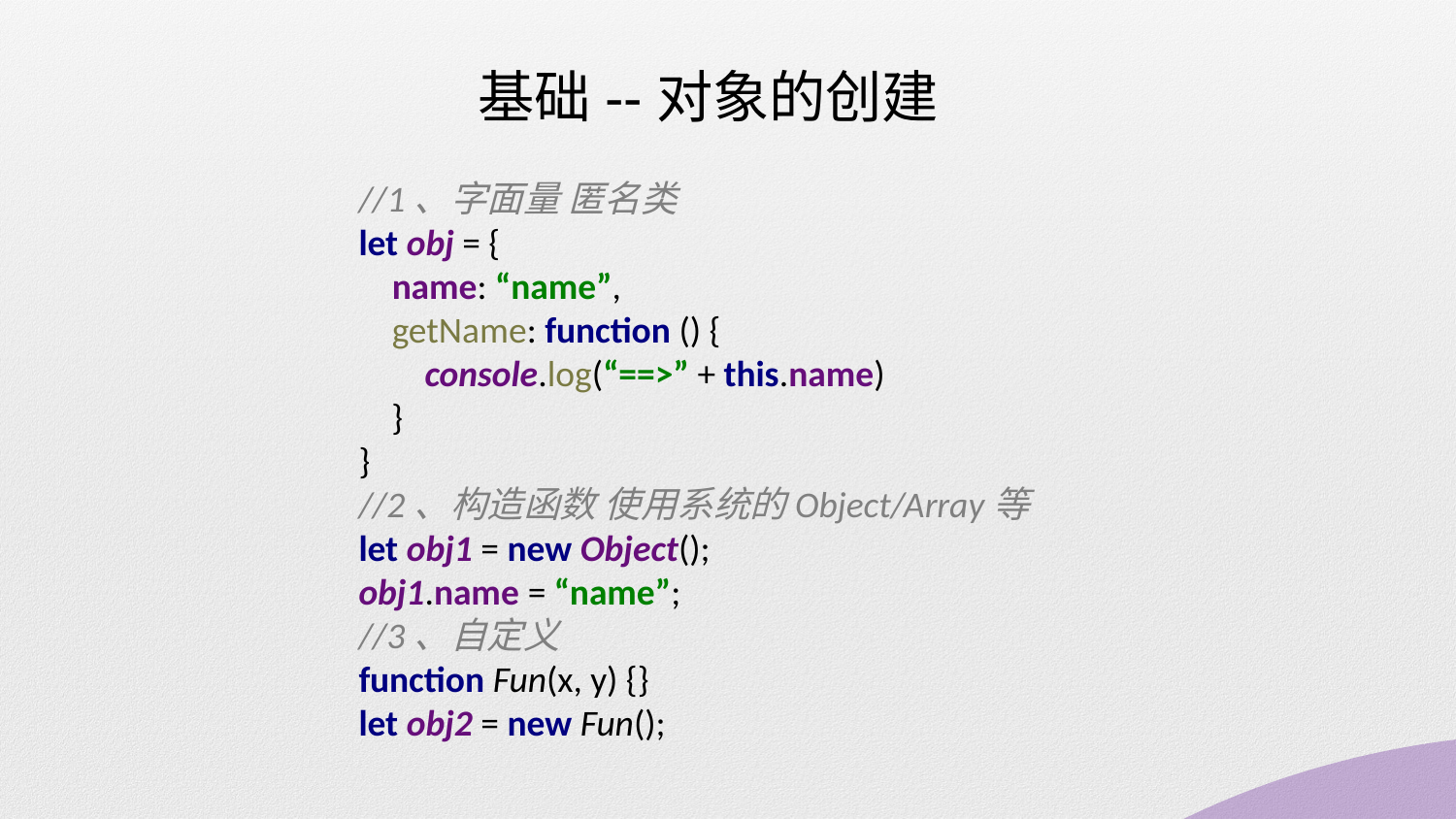

基础--对象的创建
//1、字面量 匿名类
let obj = {
    name: “name”,
    getName: function () {
        console.log(“==>” + this.name)
    }
}
//2、构造函数 使用系统的Object/Array等
let obj1 = new Object();
obj1.name = “name”;
//3、自定义
function Fun(x, y) {}
let obj2 = new Fun();